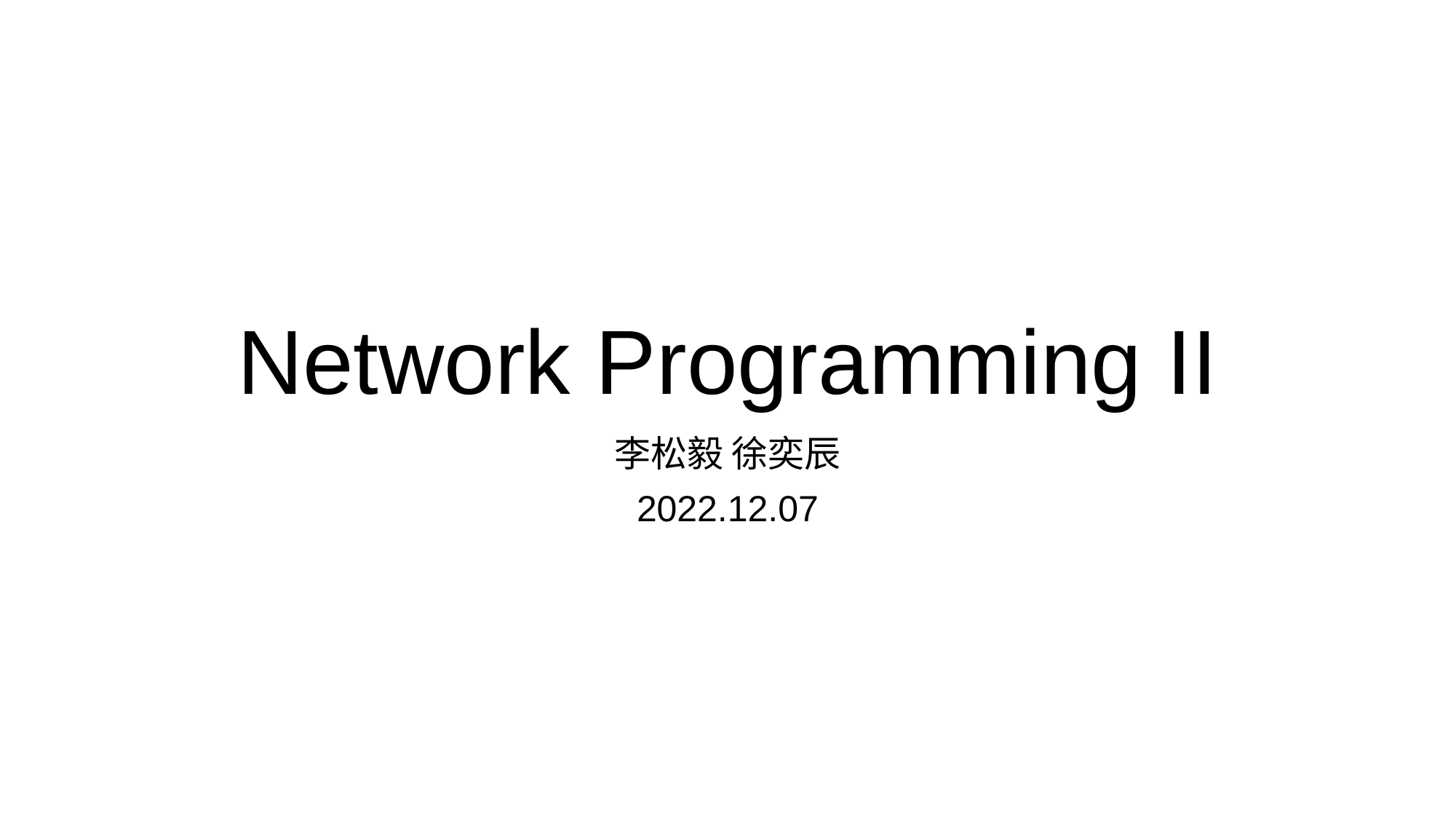

# Network Programming II
李松毅 徐奕辰
2022.12.07